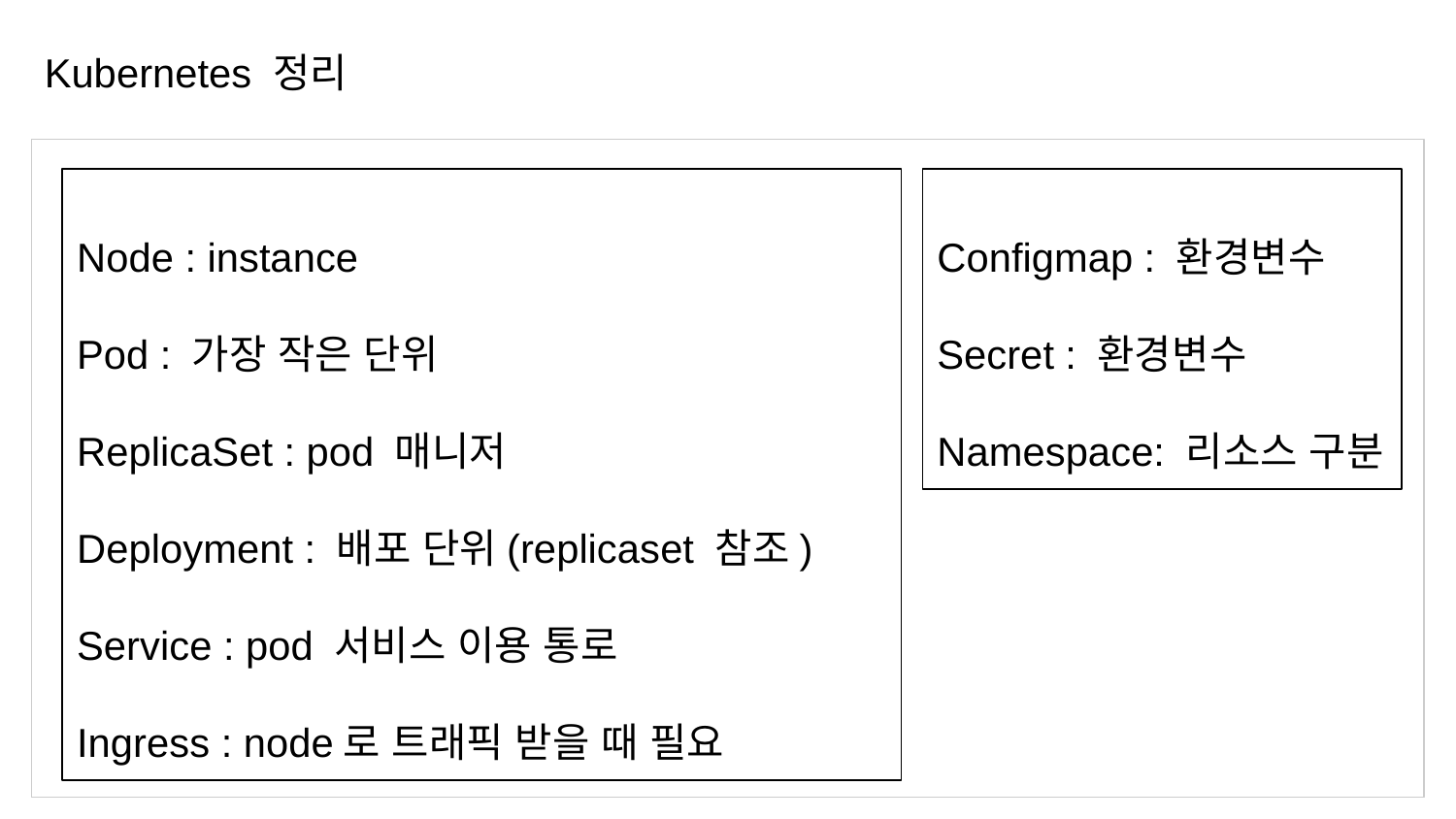

Kubernetes 정리

Node : instance
Pod : 가장 작은 단위
ReplicaSet : pod 매니저
Deployment : 배포 단위(replicaset 참조)
Service : pod 서비스 이용 통로
Ingress : node로 트래픽 받을 때 필요
Configmap : 환경변수
Secret : 환경변수
Namespace: 리소스 구분